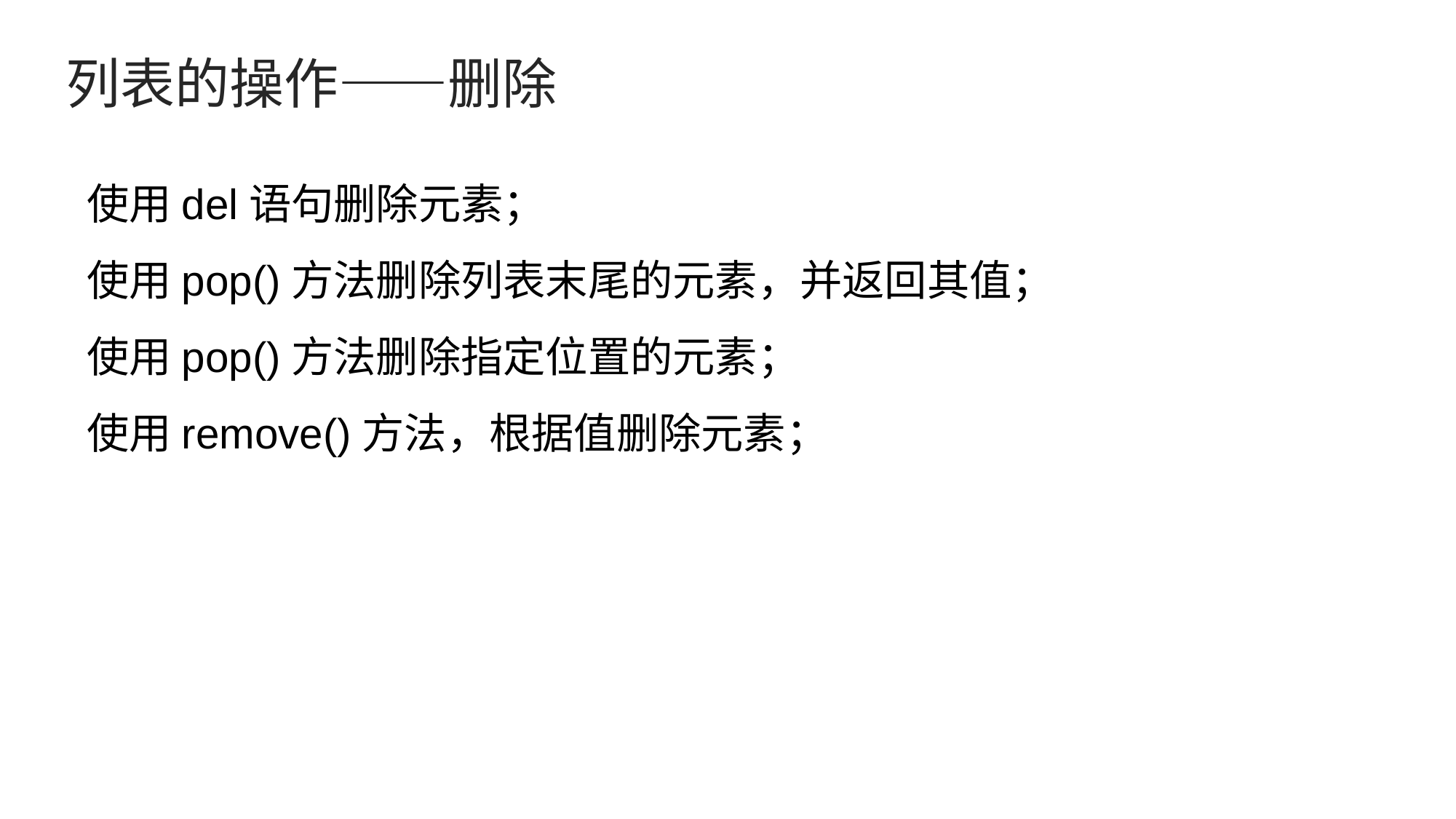

# 列表的操作——删除
使用del语句删除元素；
使用pop()方法删除列表末尾的元素，并返回其值；
使用pop()方法删除指定位置的元素；
使用remove()方法，根据值删除元素；